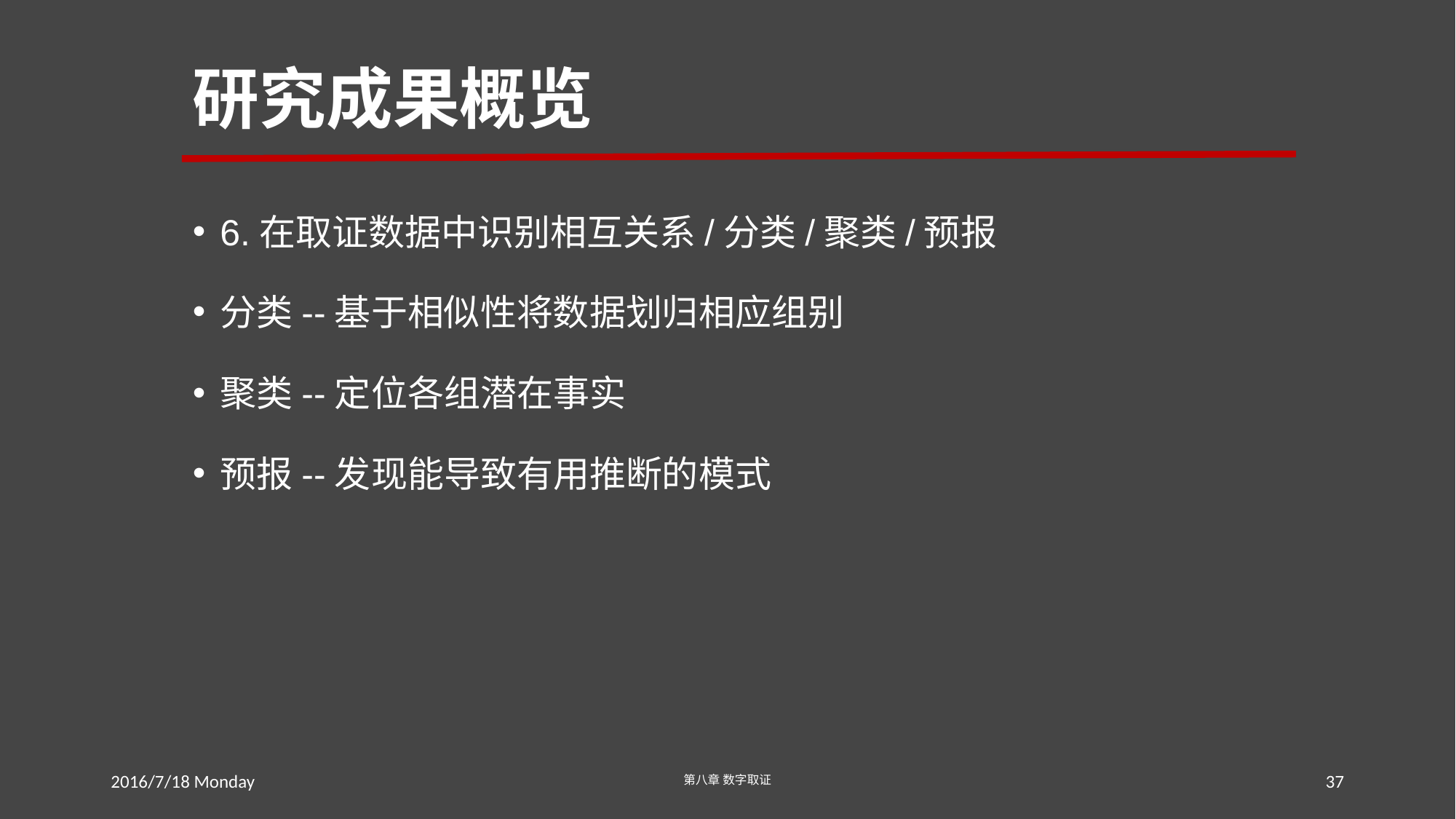

# 研究成果概览
6.在取证数据中识别相互关系/分类/聚类/预报
分类--基于相似性将数据划归相应组别
聚类--定位各组潜在事实
预报--发现能导致有用推断的模式
2016/7/18 Monday
第八章 数字取证
37